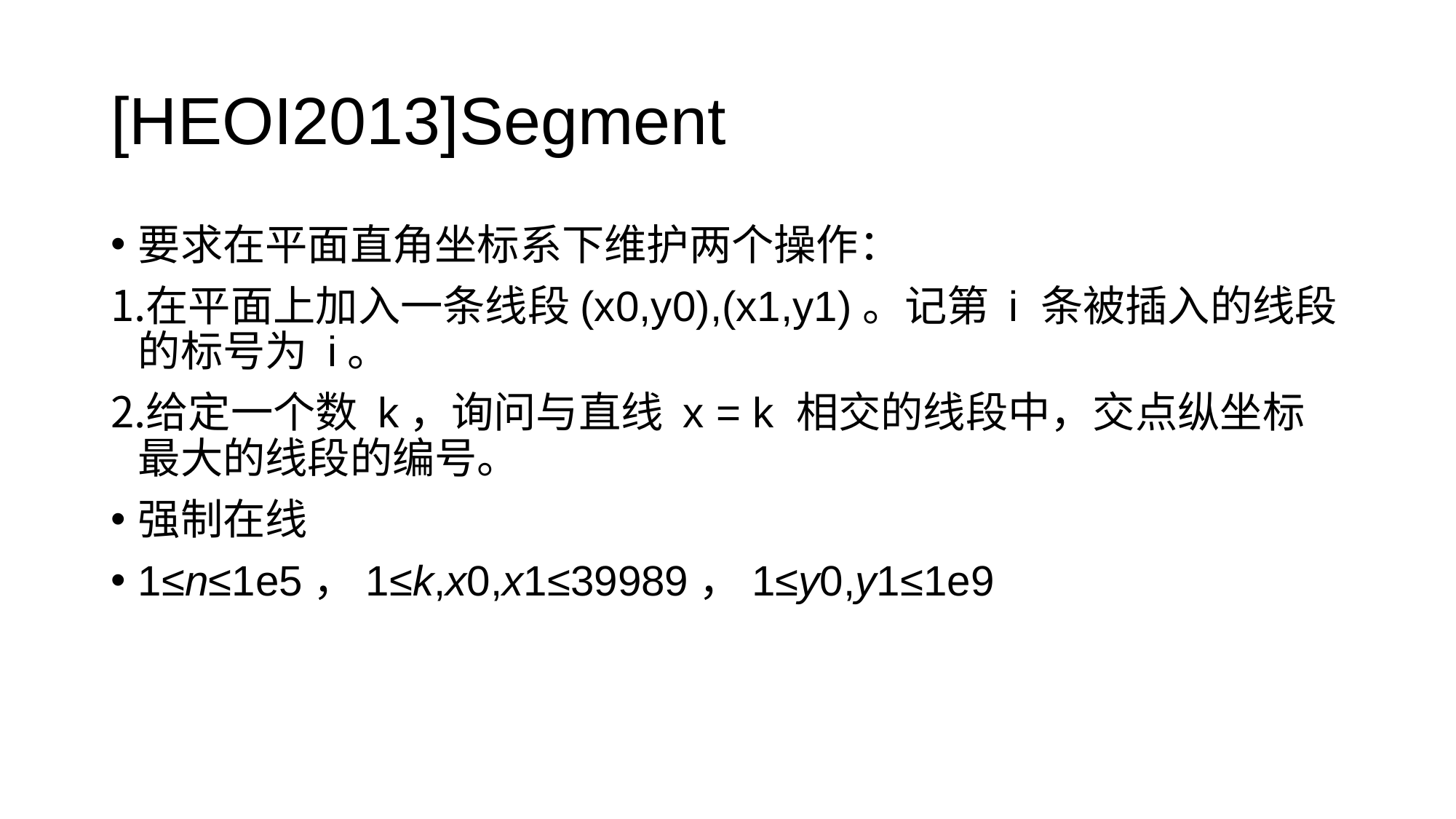

# [HEOI2013]Segment
要求在平面直角坐标系下维护两个操作：
在平面上加入一条线段(x0,y0),(x1,y1)。记第 i 条被插入的线段的标号为 i。
给定一个数 k，询问与直线 x = k 相交的线段中，交点纵坐标最大的线段的编号。
强制在线
1≤n≤1e5，1≤k,x0​,x1​≤39989，1≤y0​,y1​≤1e9